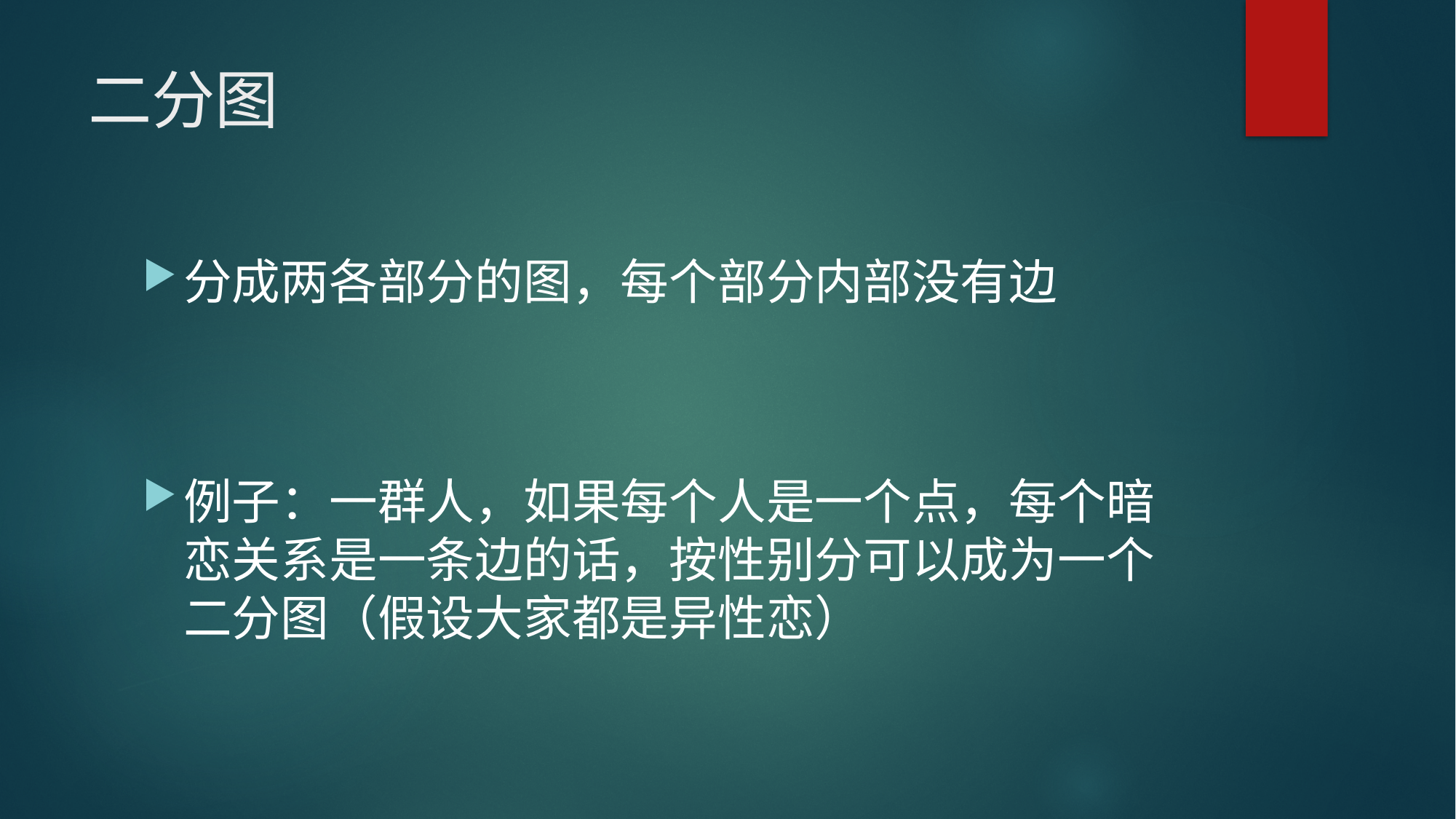

# 二分图
分成两各部分的图，每个部分内部没有边

例子：一群人，如果每个人是一个点，每个暗恋关系是一条边的话，按性别分可以成为一个二分图（假设大家都是异性恋）